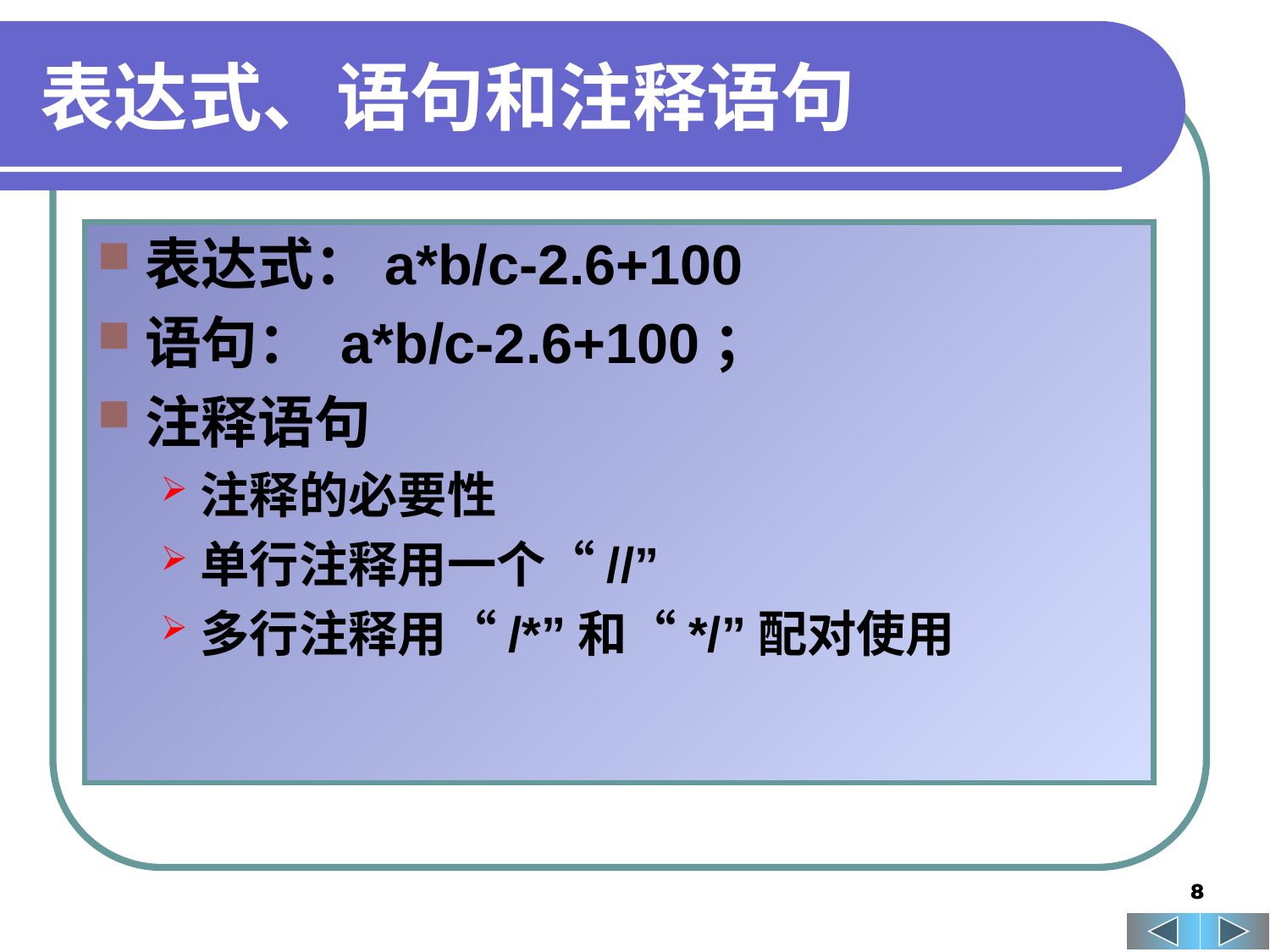

# 表达式、语句和注释语句
表达式：a*b/c-2.6+100
语句： a*b/c-2.6+100；
注释语句
注释的必要性
单行注释用一个“//”
多行注释用“/*”和“*/”配对使用
8